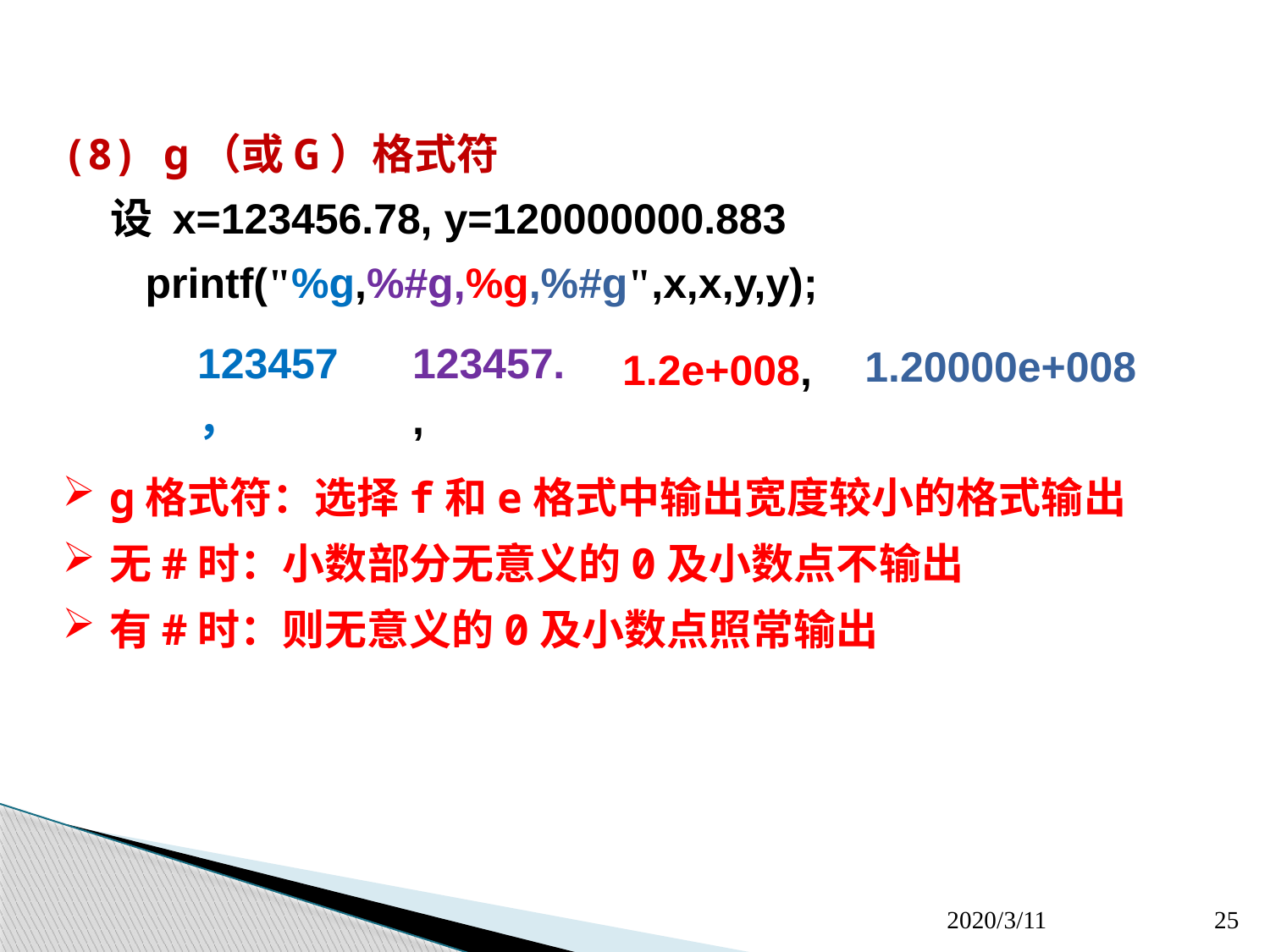

(8) g（或G）格式符
    设 x=123456.78, y=120000000.883
       printf("%g,%#g,%g,%#g",x,x,y,y);

g格式符：选择f和e格式中输出宽度较小的格式输出
无#时：小数部分无意义的0及小数点不输出
有#时：则无意义的0及小数点照常输出
123457，
123457.,
1.20000e+008
1.2e+008,

2020/3/11
25